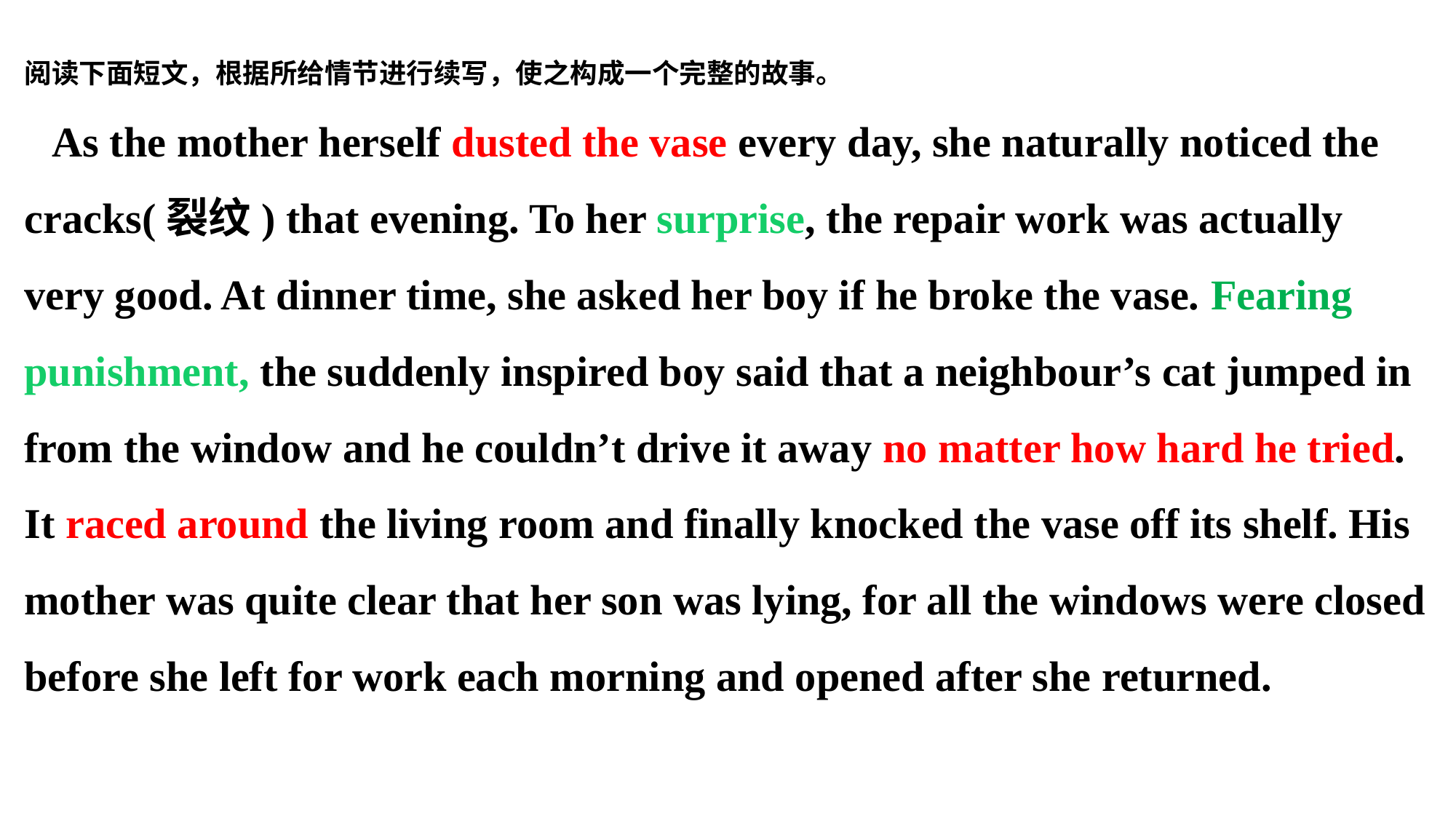

阅读下面短文，根据所给情节进行续写，使之构成一个完整的故事。
    As the mother herself dusted the vase every day, she naturally noticed the cracks(裂纹) that evening. To her surprise, the repair work was actually very good. At dinner time, she asked her boy if he broke the vase. Fearing punishment, the suddenly inspired boy said that a neighbour’s cat jumped in from the window and he couldn’t drive it away no matter how hard he tried. It raced around the living room and finally knocked the vase off its shelf. His mother was quite clear that her son was lying, for all the windows were closed before she left for work each morning and opened after she returned.